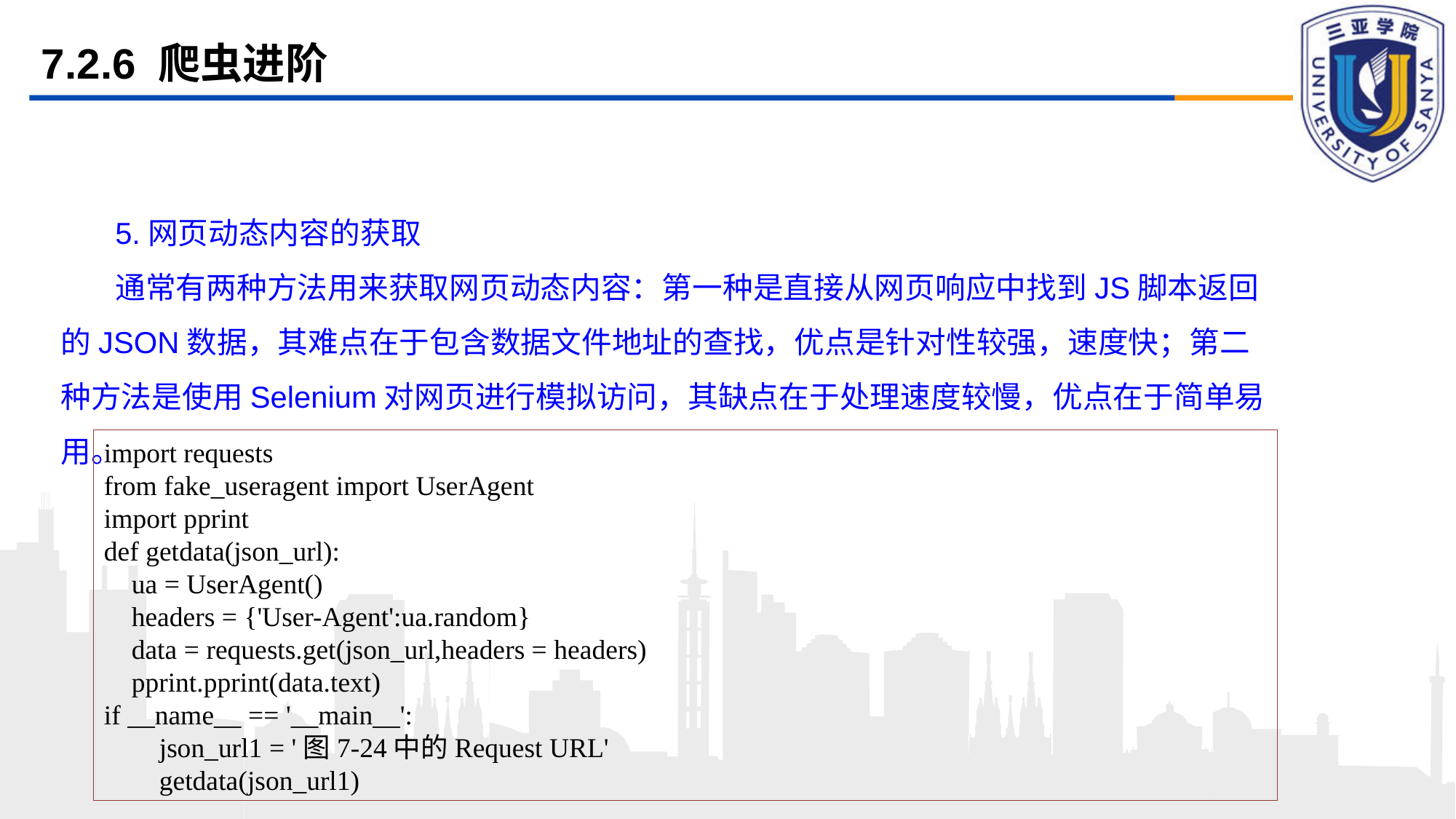

# 7.2.6 爬虫进阶
5.网页动态内容的获取
通常有两种方法用来获取网页动态内容：第一种是直接从网页响应中找到JS脚本返回的JSON数据，其难点在于包含数据文件地址的查找，优点是针对性较强，速度快；第二种方法是使用Selenium对网页进行模拟访问，其缺点在于处理速度较慢，优点在于简单易用。
import requests
from fake_useragent import UserAgent
import pprint
def getdata(json_url):
    ua = UserAgent()
    headers = {'User-Agent':ua.random}
    data = requests.get(json_url,headers = headers)
    pprint.pprint(data.text)
if __name__ == '__main__':
        json_url1 = '图7-24中的Request URL'
        getdata(json_url1)